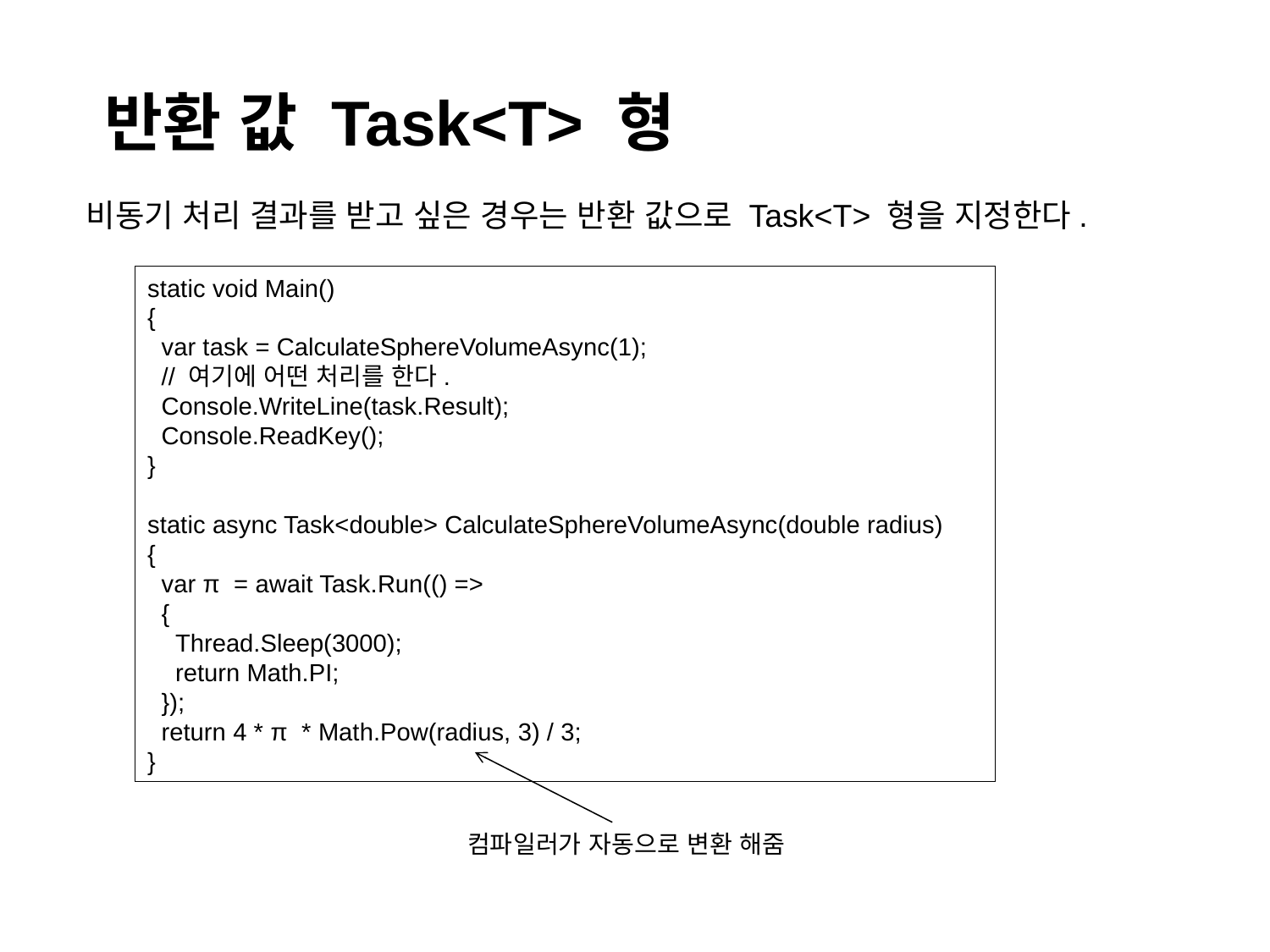

반환 값 Task<T> 형
비동기 처리 결과를 받고 싶은 경우는 반환 값으로 Task<T> 형을 지정한다.
static void Main()
{
  var task = CalculateSphereVolumeAsync(1);
  // 여기에 어떤 처리를 한다.
  Console.WriteLine(task.Result);
  Console.ReadKey();
}

static async Task<double> CalculateSphereVolumeAsync(double radius)
{
  var π  = await Task.Run(() =>
  {
    Thread.Sleep(3000);
    return Math.PI;
  });
  return 4 * π  * Math.Pow(radius, 3) / 3;
}
컴파일러가 자동으로 변환 해줌